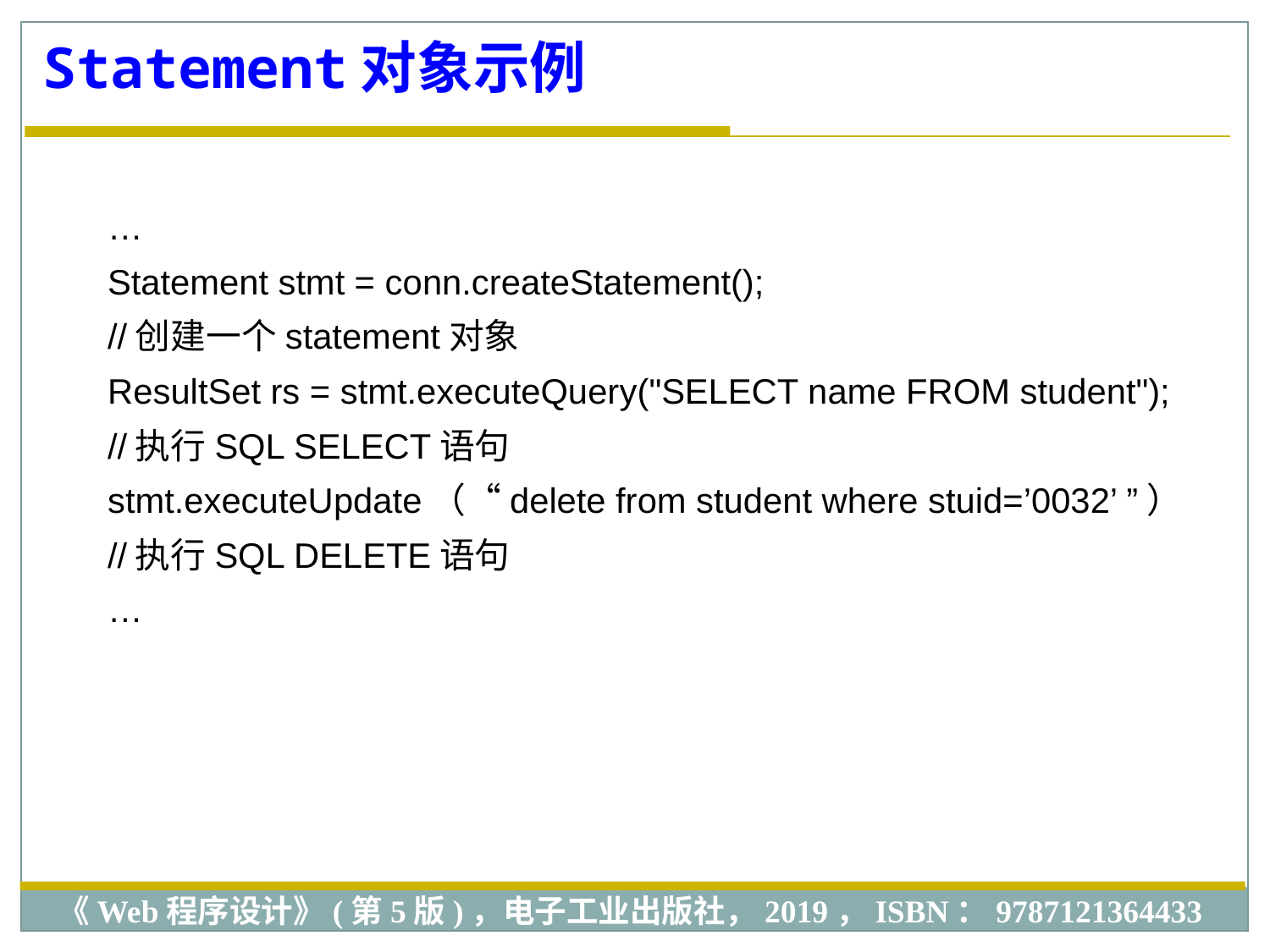

Statement对象示例
…
Statement stmt = conn.createStatement();
//创建一个statement对象
ResultSet rs = stmt.executeQuery("SELECT name FROM student");
//执行SQL SELECT语句
stmt.executeUpdate（“delete from student where stuid=’0032’ ”）
//执行SQL DELETE语句
…